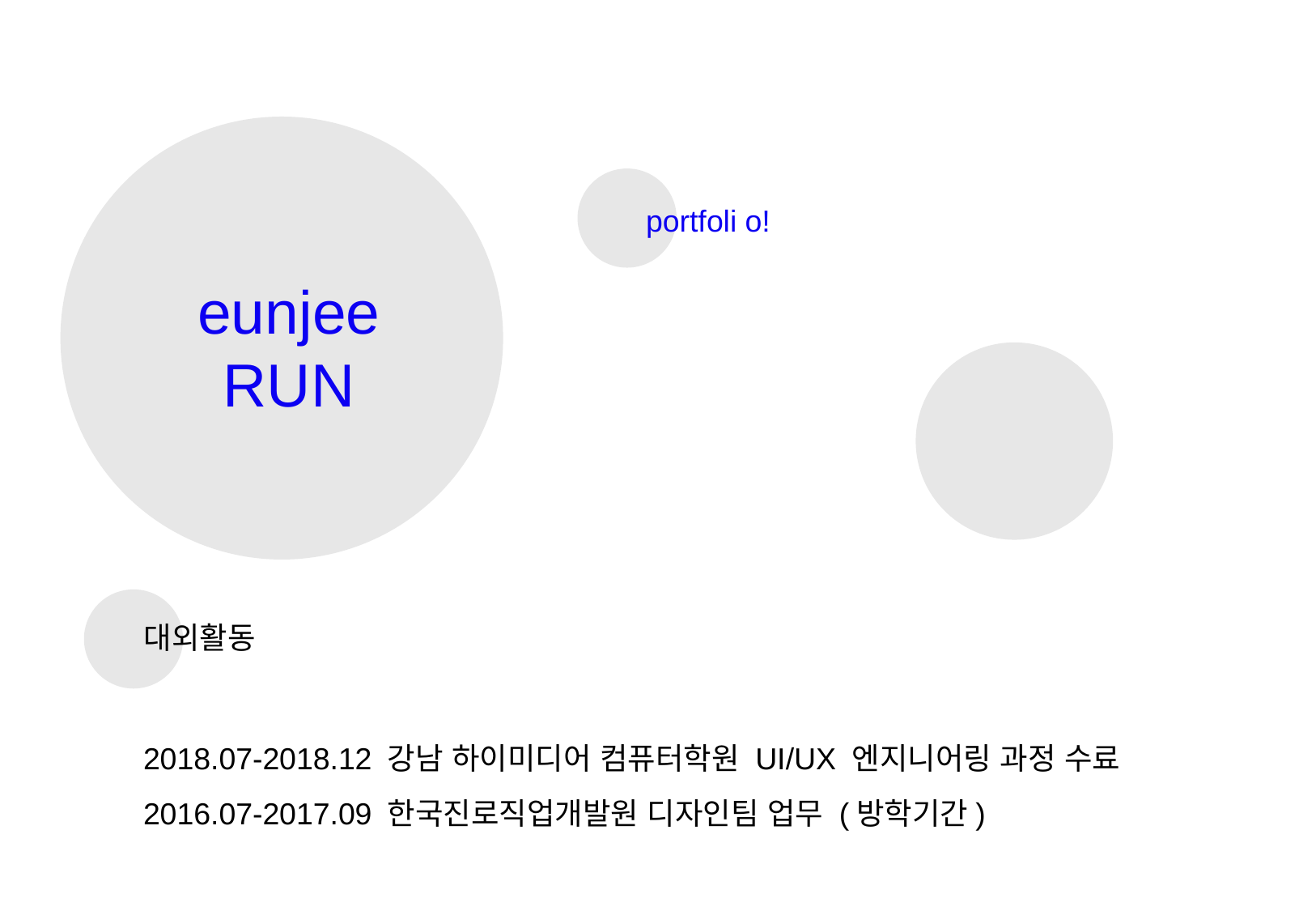

portfoli o!
eunjee
RUN

대외활동
2018.07-2018.12 강남 하이미디어 컴퓨터학원 UI/UX 엔지니어링 과정 수료
2016.07-2017.09 한국진로직업개발원 디자인팀 업무 (방학기간)